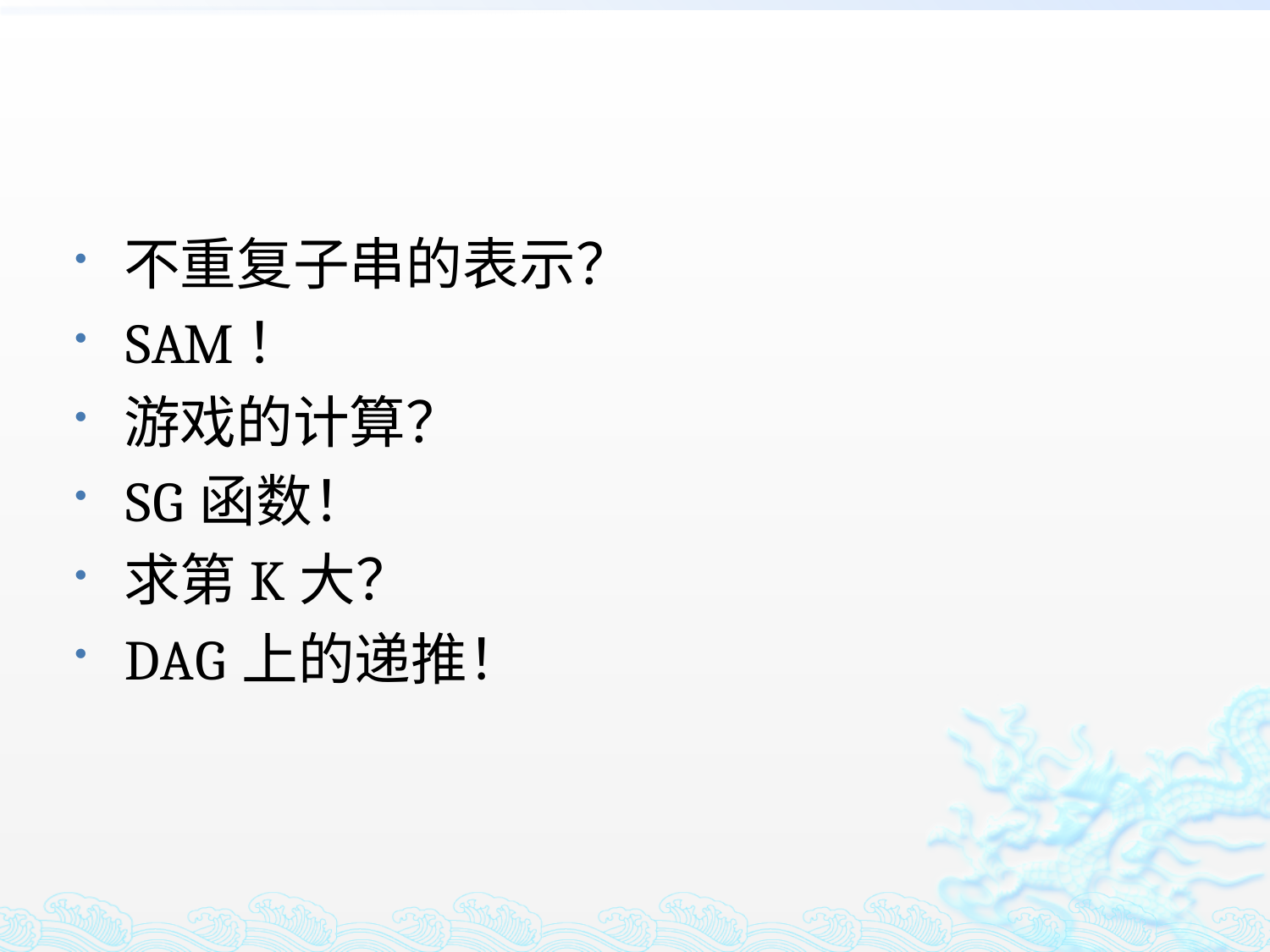

#
不重复子串的表示？
SAM！
游戏的计算？
SG函数！
求第K大？
DAG上的递推！